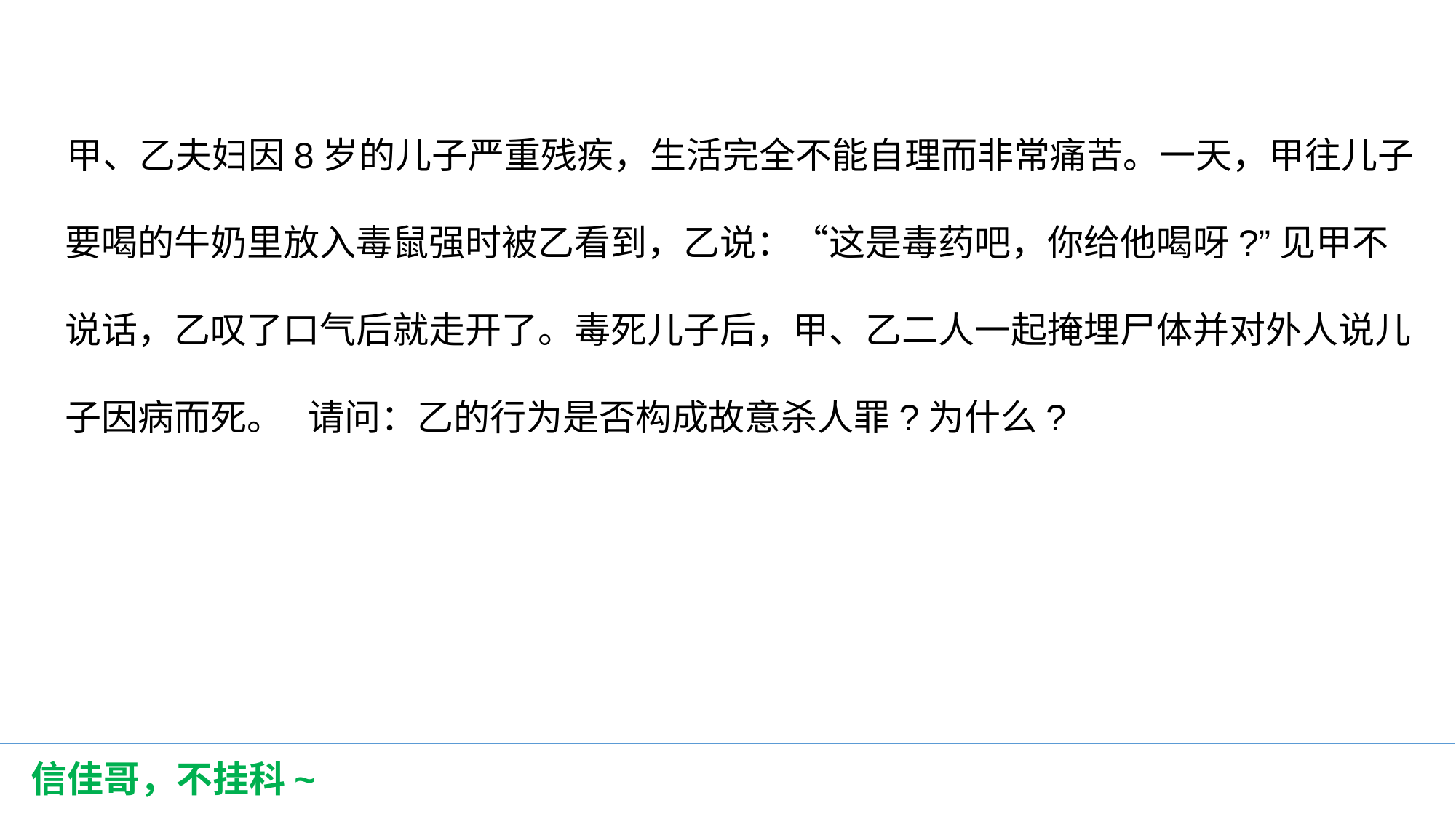

甲、乙夫妇因8岁的儿子严重残疾，生活完全不能自理而非常痛苦。一天，甲往儿子要喝的牛奶里放入毒鼠强时被乙看到，乙说：“这是毒药吧，你给他喝呀?”见甲不说话，乙叹了口气后就走开了。毒死儿子后，甲、乙二人一起掩埋尸体并对外人说儿子因病而死。   请问：乙的行为是否构成故意杀人罪?为什么?